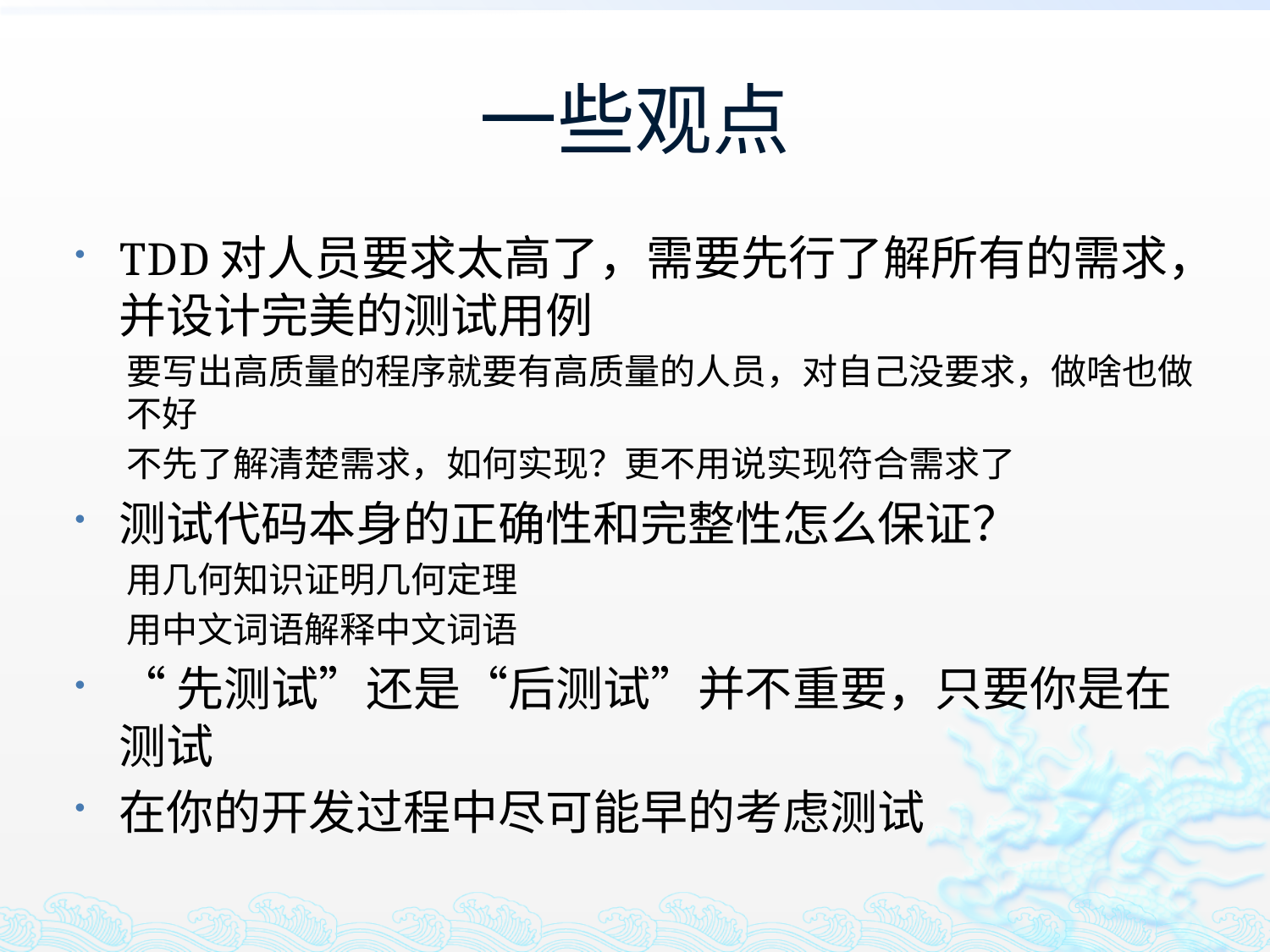

# 一些观点
TDD对人员要求太高了，需要先行了解所有的需求，并设计完美的测试用例
要写出高质量的程序就要有高质量的人员，对自己没要求，做啥也做不好
不先了解清楚需求，如何实现？更不用说实现符合需求了
测试代码本身的正确性和完整性怎么保证？
用几何知识证明几何定理
用中文词语解释中文词语
“先测试”还是“后测试”并不重要，只要你是在测试
在你的开发过程中尽可能早的考虑测试